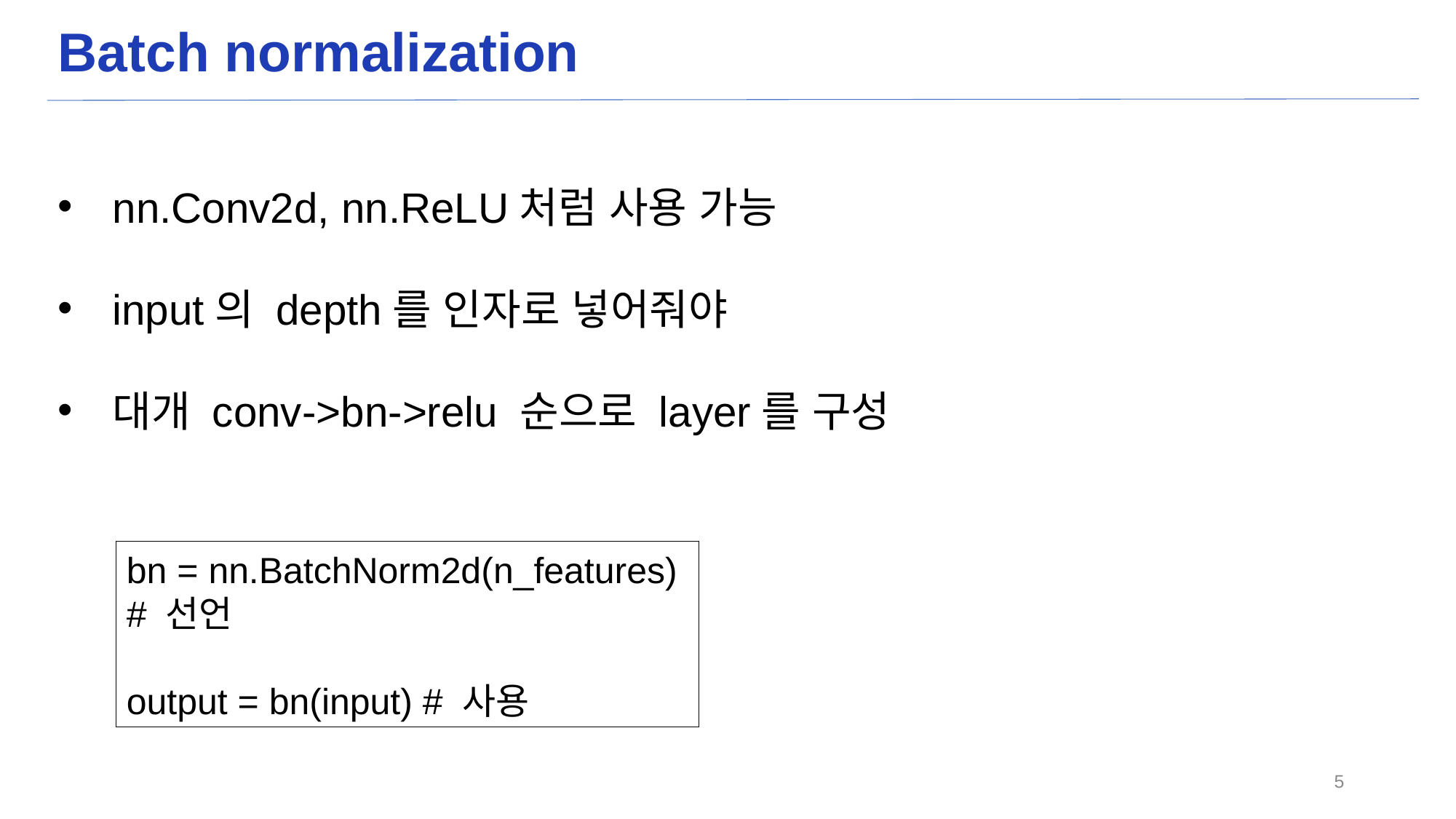

# Batch normalization
nn.Conv2d, nn.ReLU처럼 사용 가능

input의 depth를 인자로 넣어줘야

대개 conv->bn->relu 순으로 layer를 구성

bn = nn.BatchNorm2d(n_features)
# 선언

output = bn(input) # 사용
5